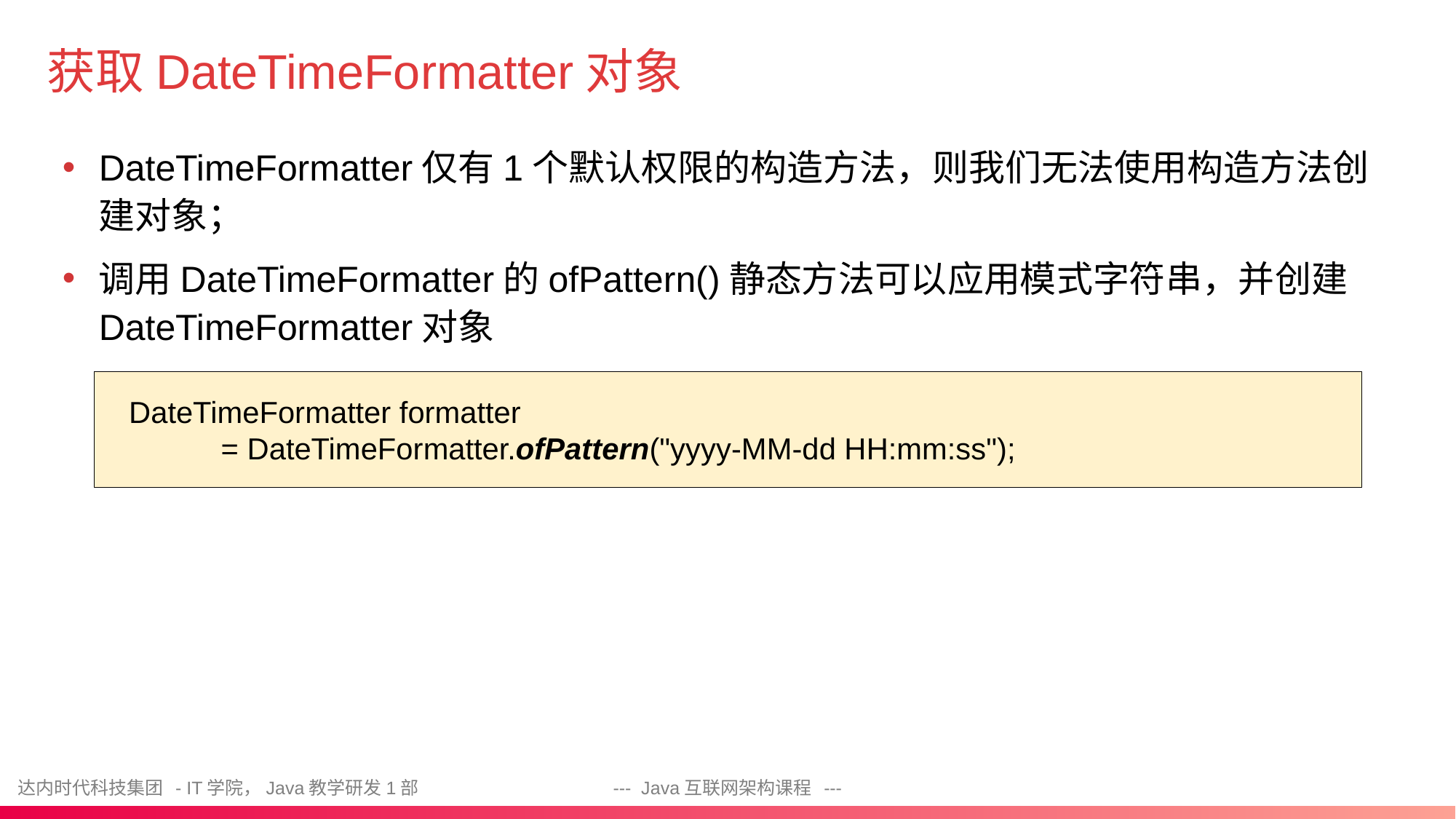

# 获取DateTimeFormatter对象
DateTimeFormatter仅有1个默认权限的构造方法，则我们无法使用构造方法创建对象；
调用DateTimeFormatter的ofPattern()静态方法可以应用模式字符串，并创建DateTimeFormatter对象
DateTimeFormatter formatter
           = DateTimeFormatter.ofPattern("yyyy-MM-dd HH:mm:ss");